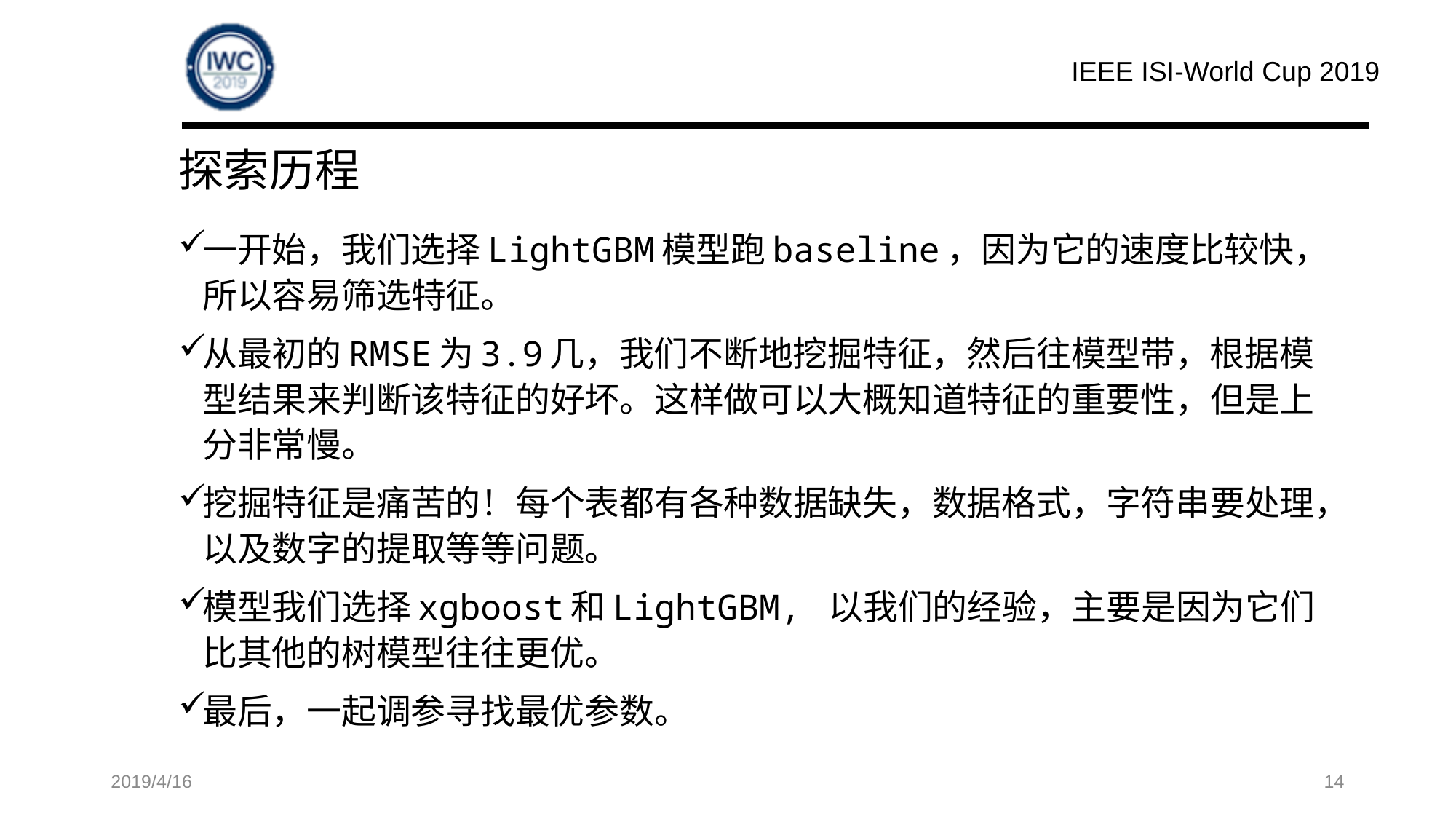

# 探索历程
一开始，我们选择LightGBM模型跑baseline，因为它的速度比较快，所以容易筛选特征。
从最初的RMSE为3.9几，我们不断地挖掘特征，然后往模型带，根据模型结果来判断该特征的好坏。这样做可以大概知道特征的重要性，但是上分非常慢。
挖掘特征是痛苦的！每个表都有各种数据缺失，数据格式，字符串要处理，以及数字的提取等等问题。
模型我们选择xgboost和LightGBM, 以我们的经验，主要是因为它们比其他的树模型往往更优。
最后，一起调参寻找最优参数。

2019/4/16
14